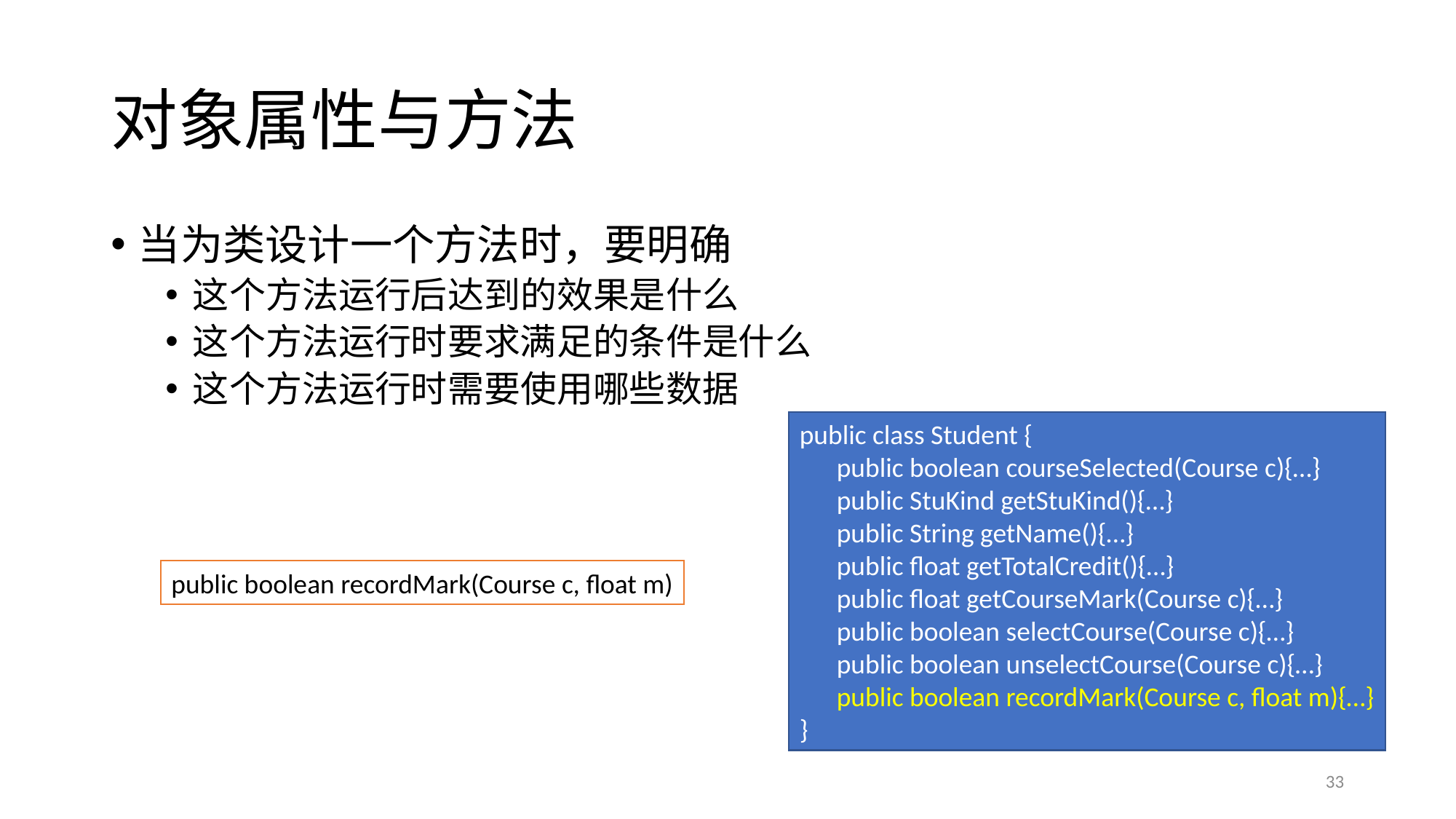

# 对象属性与方法
当为类设计一个方法时，要明确
这个方法运行后达到的效果是什么
这个方法运行时要求满足的条件是什么
这个方法运行时需要使用哪些数据
public class Student {
      public boolean courseSelected(Course c){…}
      public StuKind getStuKind(){…}
      public String getName(){…}
      public float getTotalCredit(){…}
      public float getCourseMark(Course c){…}
      public boolean selectCourse(Course c){…}
      public boolean unselectCourse(Course c){…}
      public boolean recordMark(Course c, float m){…}
}
public boolean recordMark(Course c, float m)
33